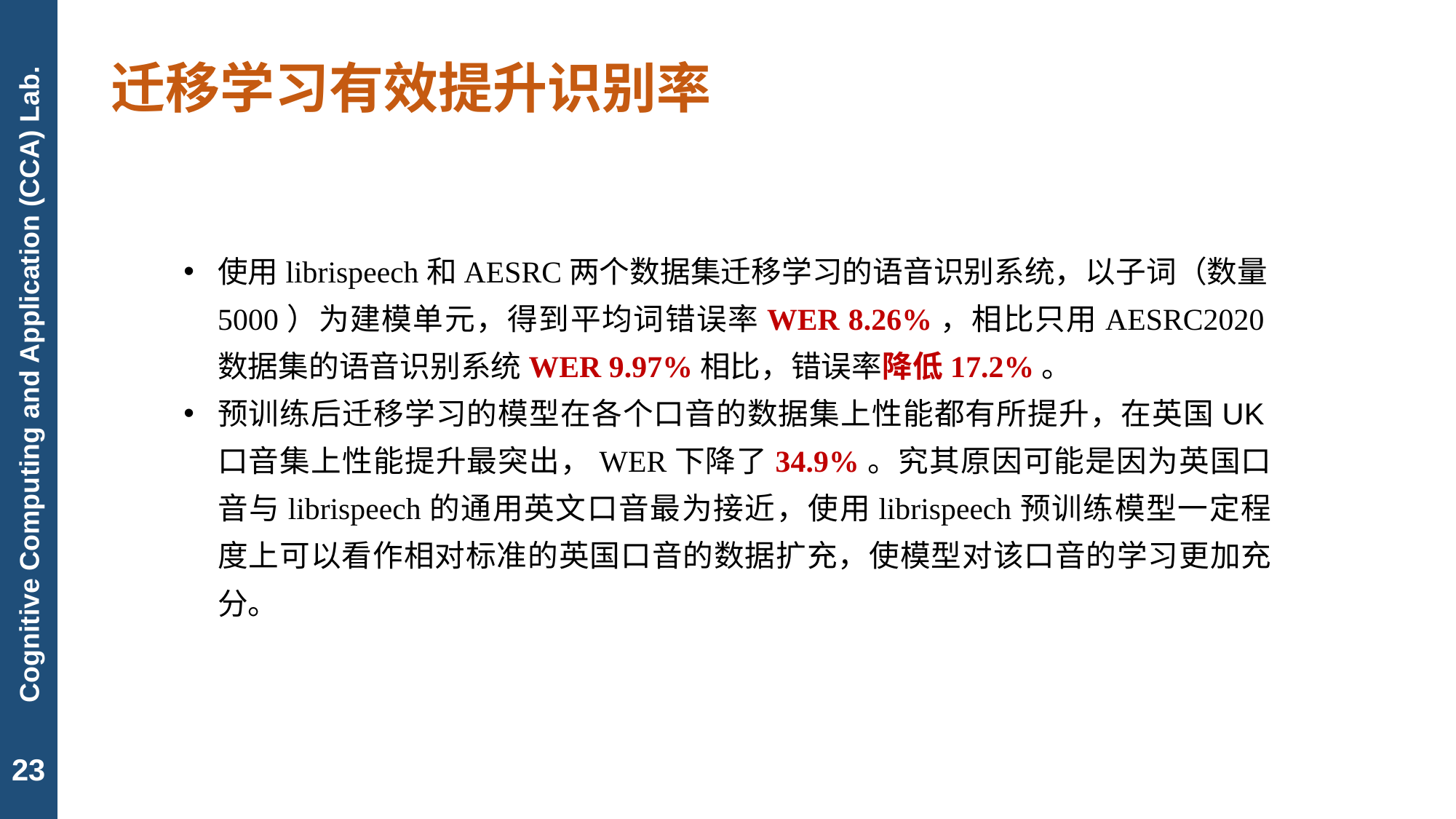

# 迁移学习有效提升识别率
使用librispeech和AESRC两个数据集迁移学习的语音识别系统，以子词（数量5000）为建模单元，得到平均词错误率WER 8.26%，相比只用AESRC2020数据集的语音识别系统WER 9.97%相比，错误率降低17.2%。
预训练后迁移学习的模型在各个口音的数据集上性能都有所提升，在英国UK口音集上性能提升最突出，WER下降了34.9%。究其原因可能是因为英国口音与librispeech的通用英文口音最为接近，使用librispeech预训练模型一定程度上可以看作相对标准的英国口音的数据扩充，使模型对该口音的学习更加充分。
23